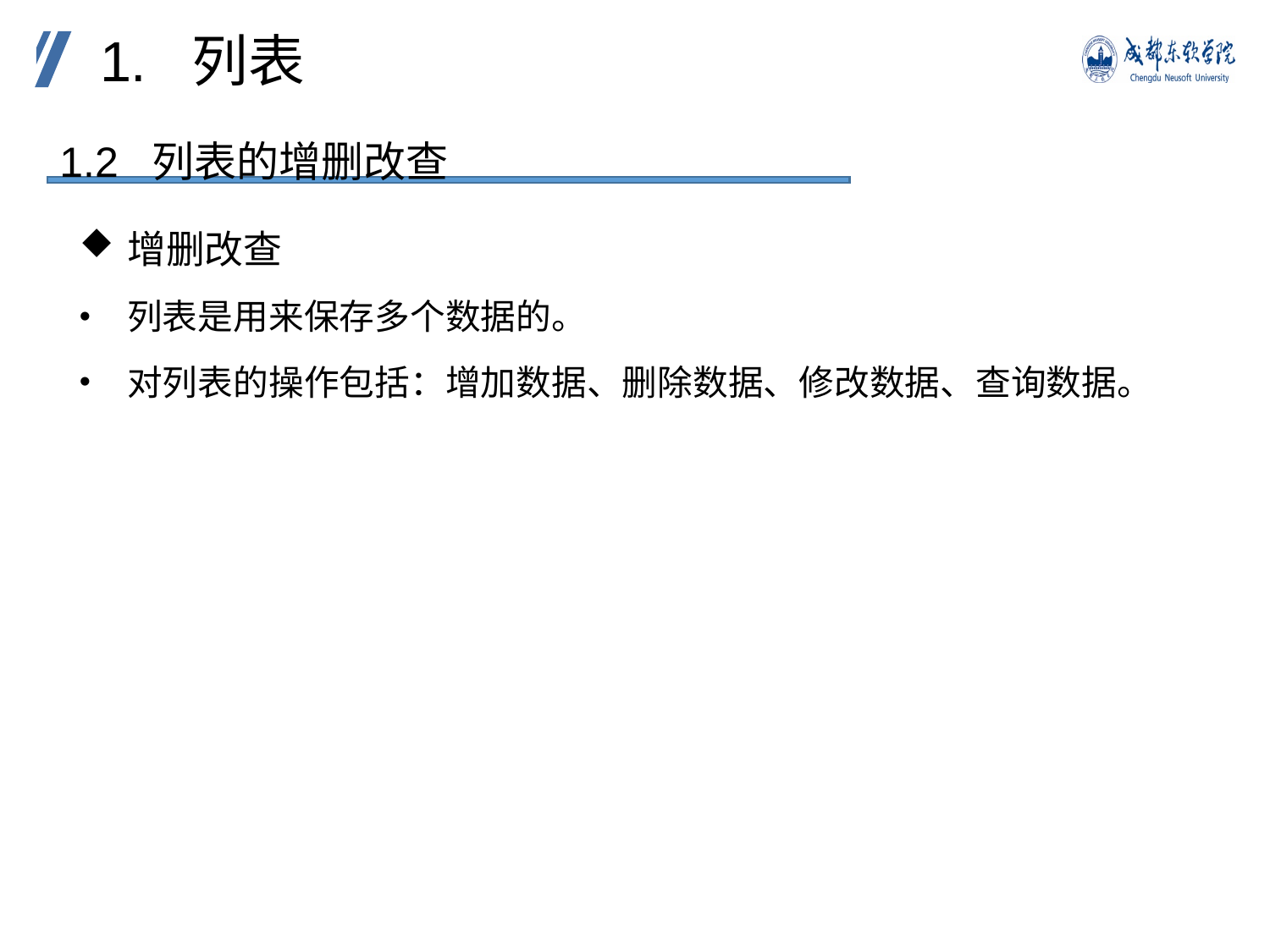

1.  列表
1.2  列表的增删改查

增删改查
列表是用来保存多个数据的。
对列表的操作包括：增加数据、删除数据、修改数据、查询数据。